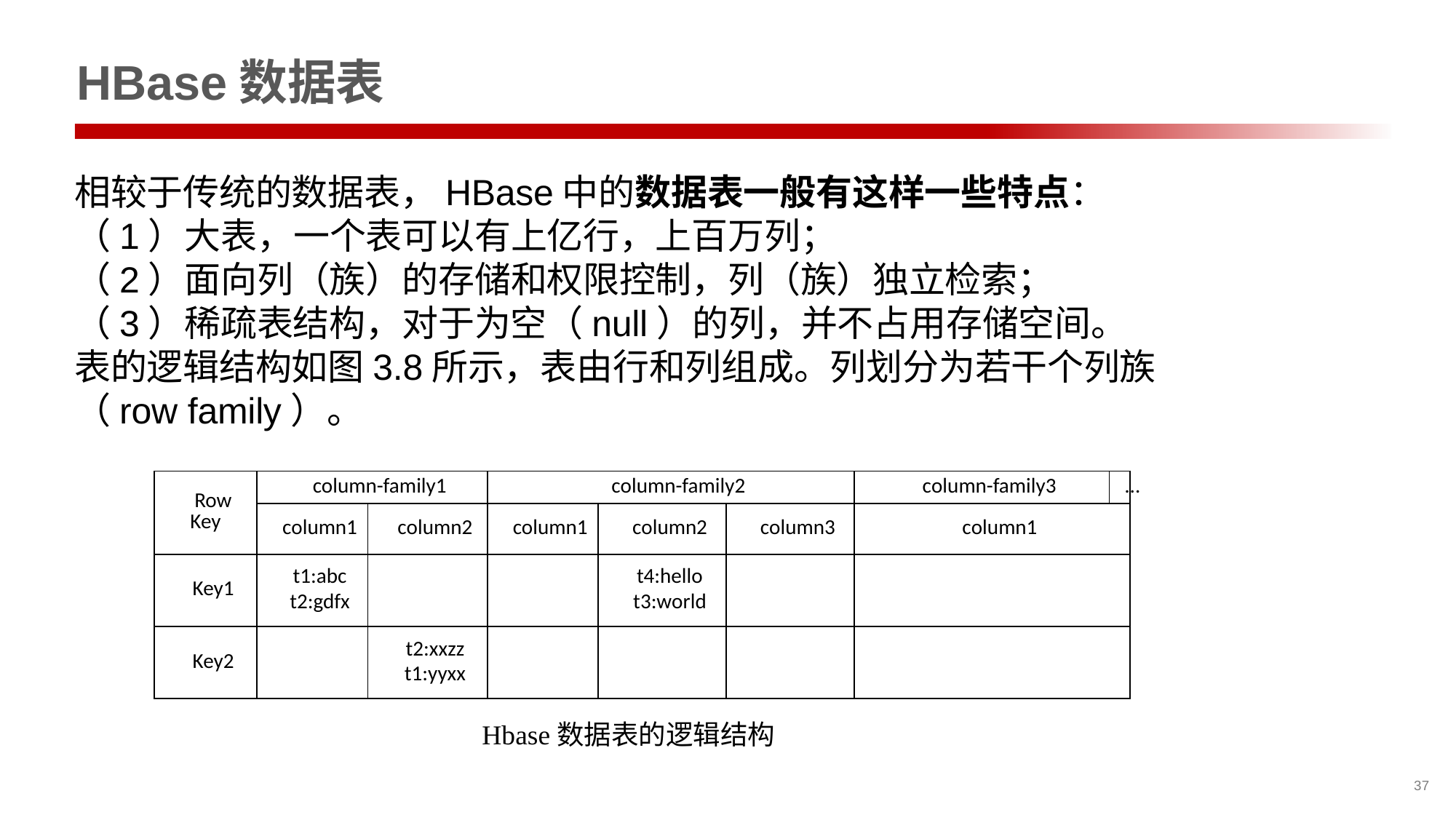

# HBase数据表

相较于传统的数据表，HBase中的数据表一般有这样一些特点：
（1）大表，一个表可以有上亿行，上百万列；
（2）面向列（族）的存储和权限控制，列（族）独立检索；
（3）稀疏表结构，对于为空（null）的列，并不占用存储空间。
表的逻辑结构如图3.8所示，表由行和列组成。列划分为若干个列族（row family）。

| Row Key | column-family1 |  | column-family2 |  |  | column-family3 | … |
| --- | --- | --- | --- | --- | --- | --- | --- |
|  | column1 | column2 | column1 | column2 | column3 | column1 |  |
| Key1 | t1:abc t2:gdfx |  |  | t4:hello t3:world |  |  |  |
| Key2 |  | t2:xxzz t1:yyxx |  |  |  |  |  |
Hbase数据表的逻辑结构
37